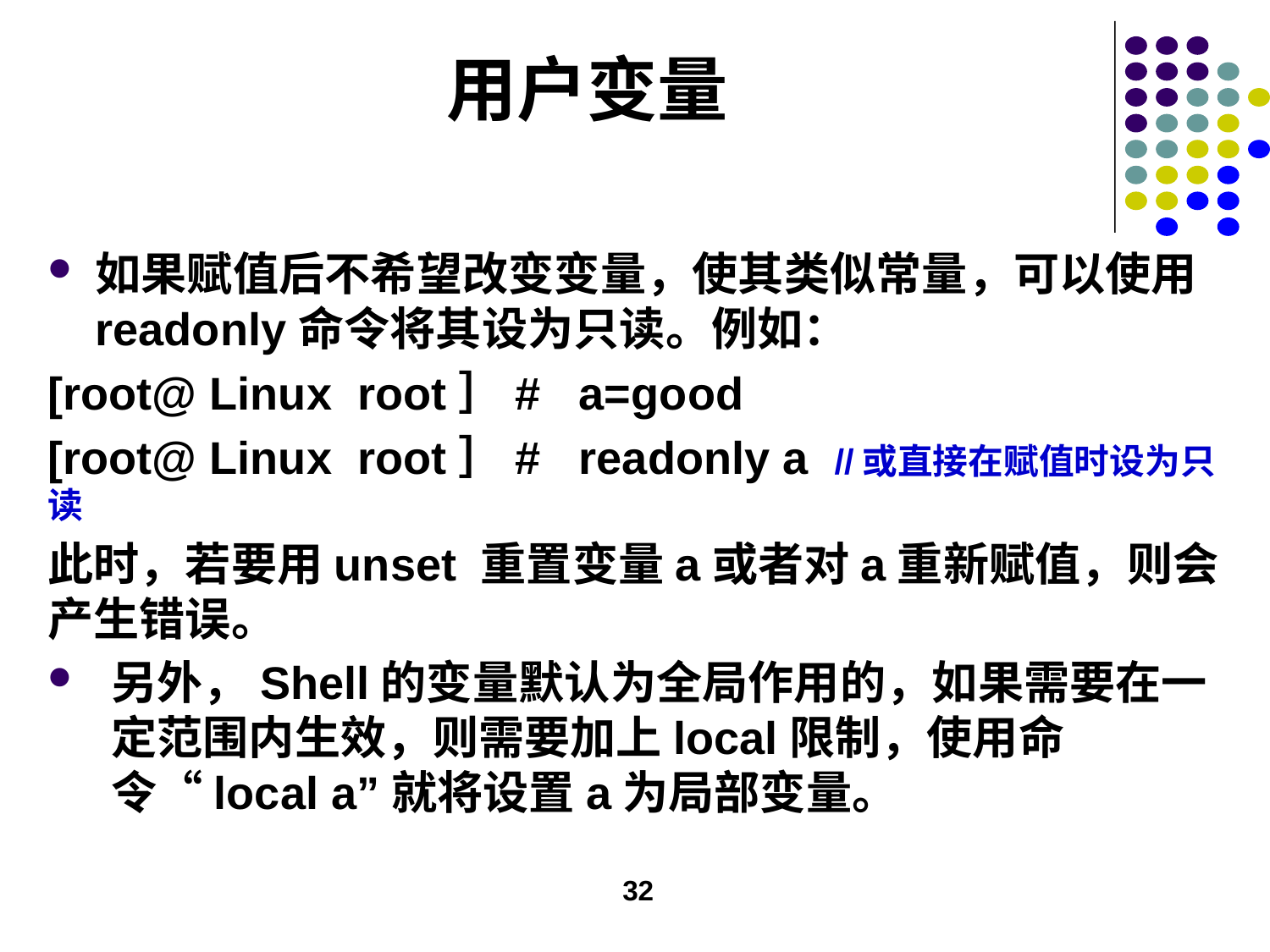

# 用户变量
如果赋值后不希望改变变量，使其类似常量，可以使用readonly命令将其设为只读。例如：
[root@ Linux  root］#   a=good
[root@ Linux  root］#   readonly a  //或直接在赋值时设为只读
此时，若要用unset 重置变量a或者对a重新赋值，则会产生错误。
另外，Shell的变量默认为全局作用的，如果需要在一定范围内生效，则需要加上local限制，使用命令“local a”就将设置a为局部变量。

32